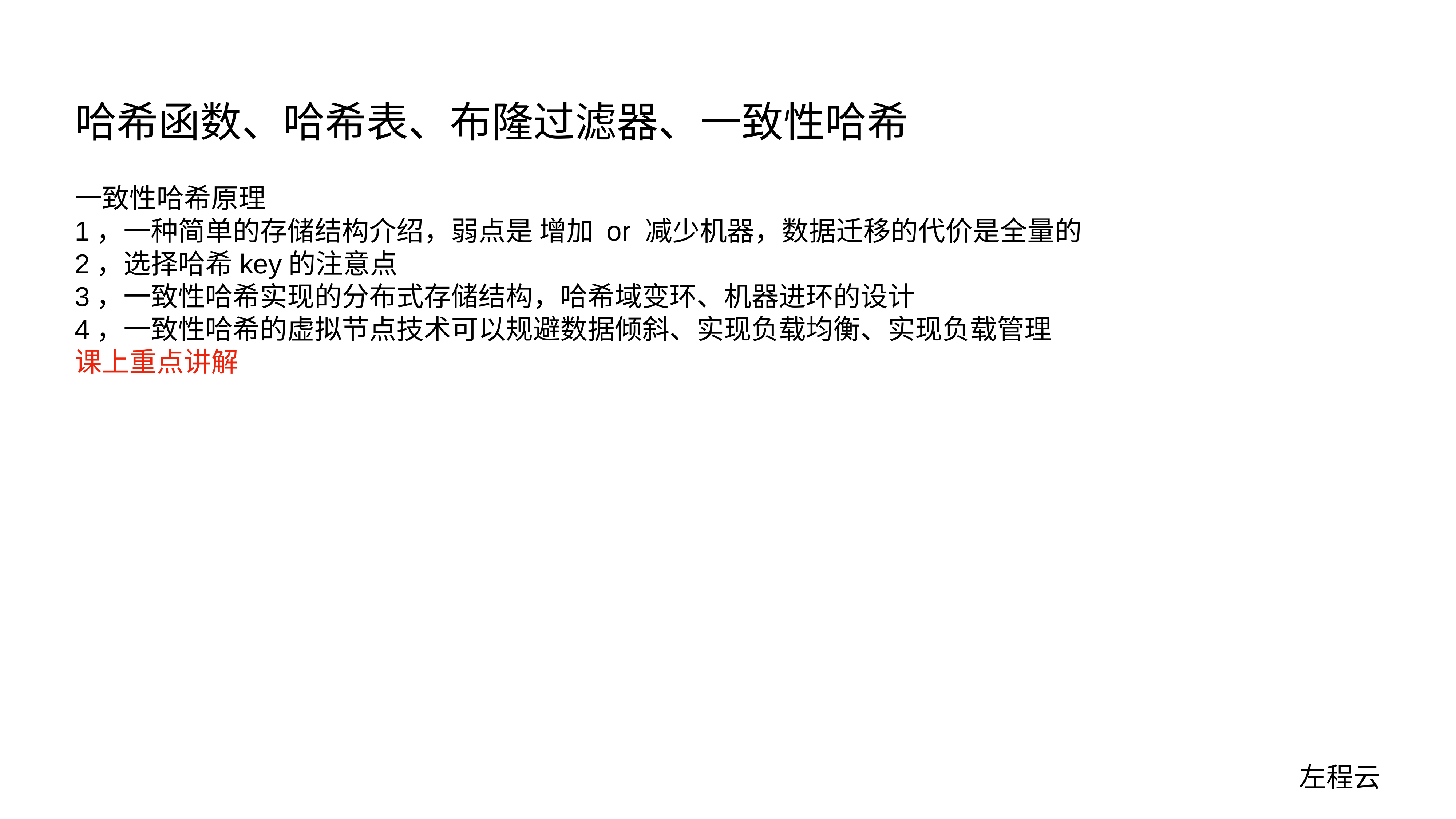

# 哈希函数、哈希表、布隆过滤器、一致性哈希
一致性哈希原理
1，一种简单的存储结构介绍，弱点是 增加 or 减少机器，数据迁移的代价是全量的
2，选择哈希key的注意点
3，一致性哈希实现的分布式存储结构，哈希域变环、机器进环的设计
4，一致性哈希的虚拟节点技术可以规避数据倾斜、实现负载均衡、实现负载管理
课上重点讲解
左程云